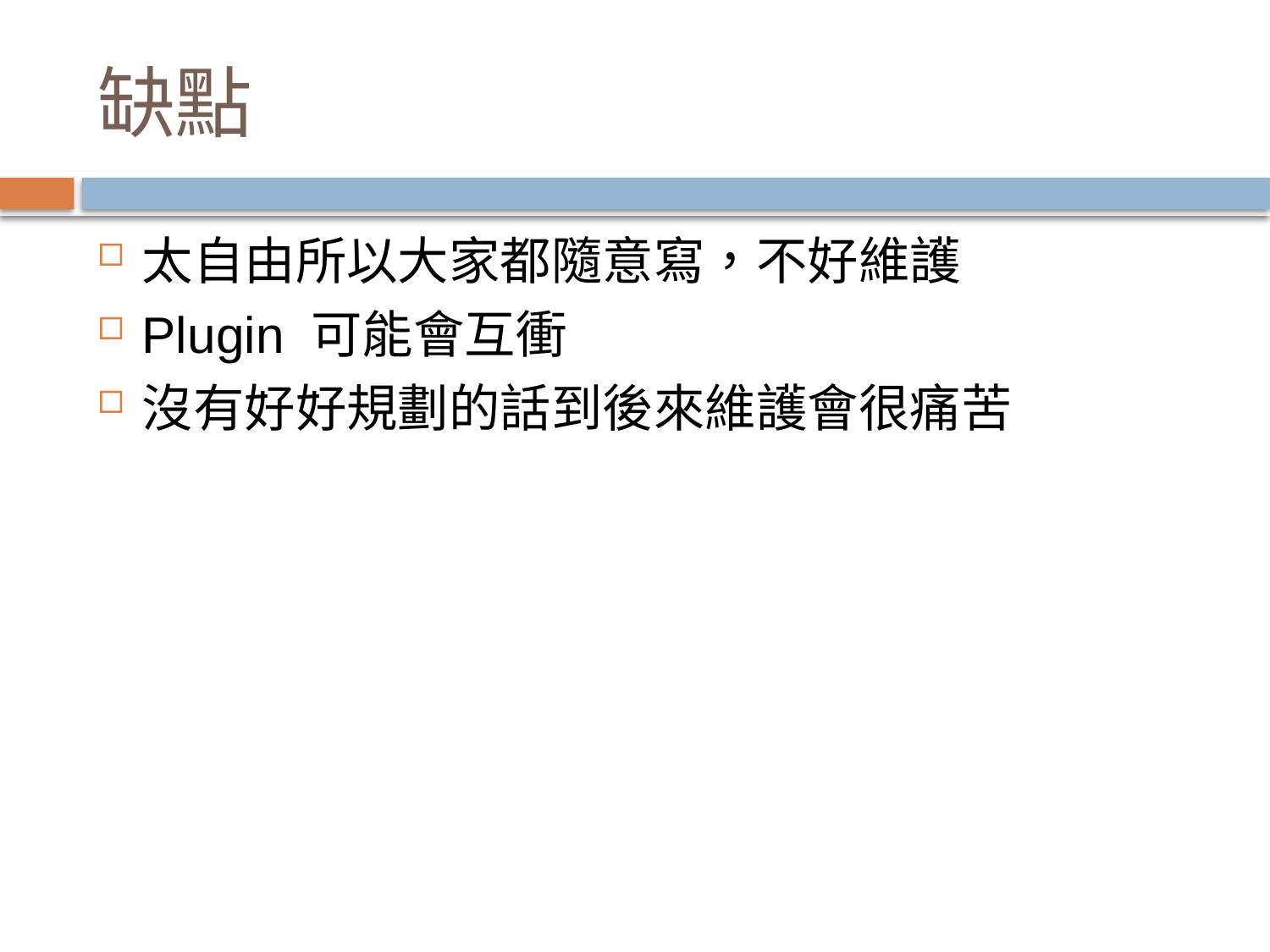

# 缺點
太自由所以大家都隨意寫，不好維護
Plugin 可能會互衝
沒有好好規劃的話到後來維護會很痛苦